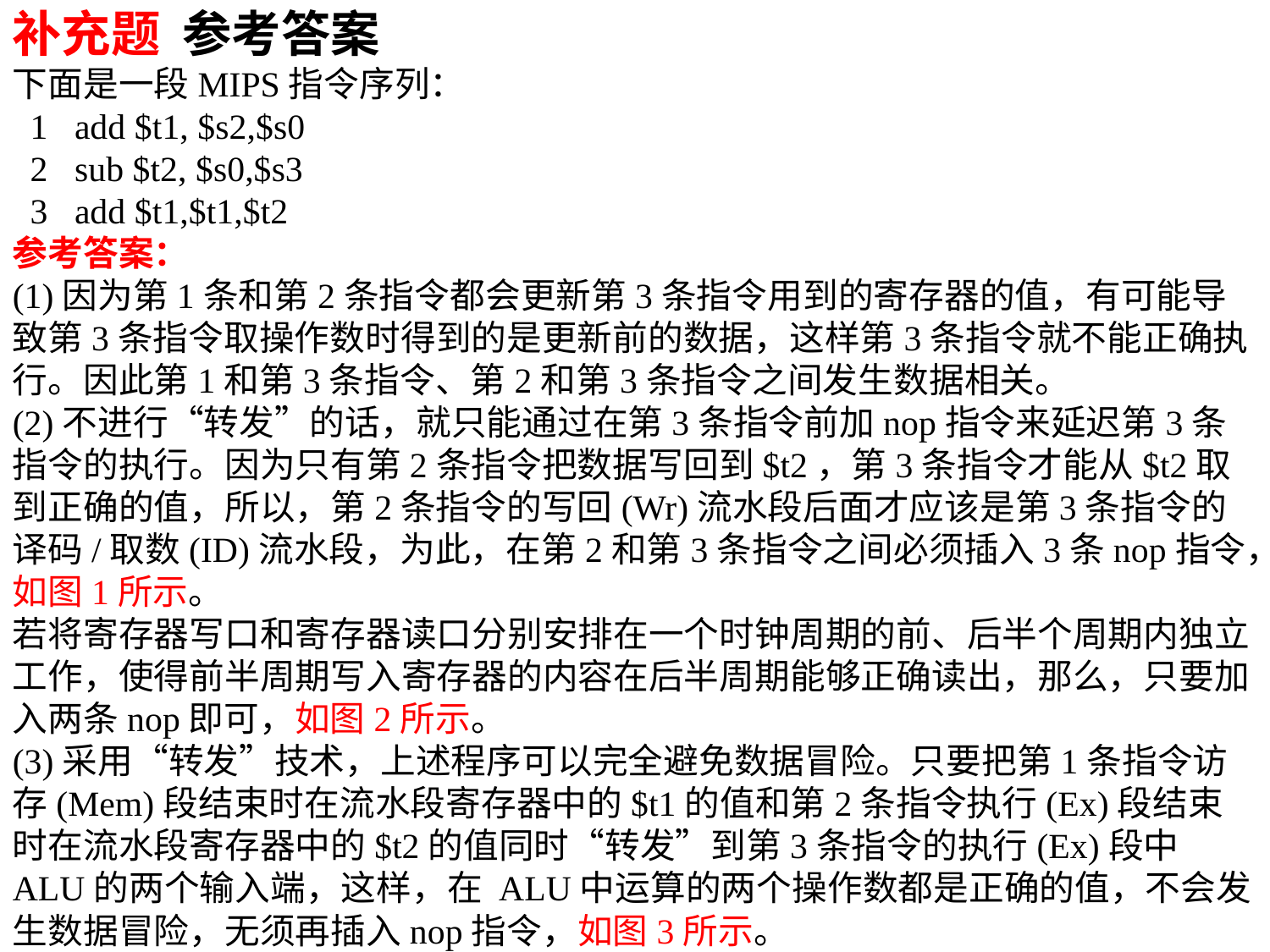

补充题  参考答案
下面是一段MIPS指令序列：
  1   add $t1, $s2,$s0
  2   sub $t2, $s0,$s3
  3   add $t1,$t1,$t2
参考答案：
(1)因为第1条和第2条指令都会更新第3条指令用到的寄存器的值，有可能导致第3条指令取操作数时得到的是更新前的数据，这样第3条指令就不能正确执行。因此第1和第3条指令、第2和第3条指令之间发生数据相关。
(2)不进行“转发”的话，就只能通过在第3条指令前加nop指令来延迟第3条指令的执行。因为只有第2条指令把数据写回到$t2，第3条指令才能从$t2取到正确的值，所以，第2条指令的写回(Wr)流水段后面才应该是第3条指令的译码/取数(ID)流水段，为此，在第2和第3条指令之间必须插入3条nop指令，如图1所示。
若将寄存器写口和寄存器读口分别安排在一个时钟周期的前、后半个周期内独立工作，使得前半周期写入寄存器的内容在后半周期能够正确读出，那么，只要加入两条nop即可，如图2所示。
(3)采用“转发”技术，上述程序可以完全避免数据冒险。只要把第1条指令访存(Mem)段结束时在流水段寄存器中的$t1的值和第2条指令执行(Ex)段结束时在流水段寄存器中的$t2的值同时“转发”到第3条指令的执行(Ex)段中ALU的两个输入端，这样，在 ALU中运算的两个操作数都是正确的值，不会发生数据冒险，无须再插入nop指令，如图3所示。